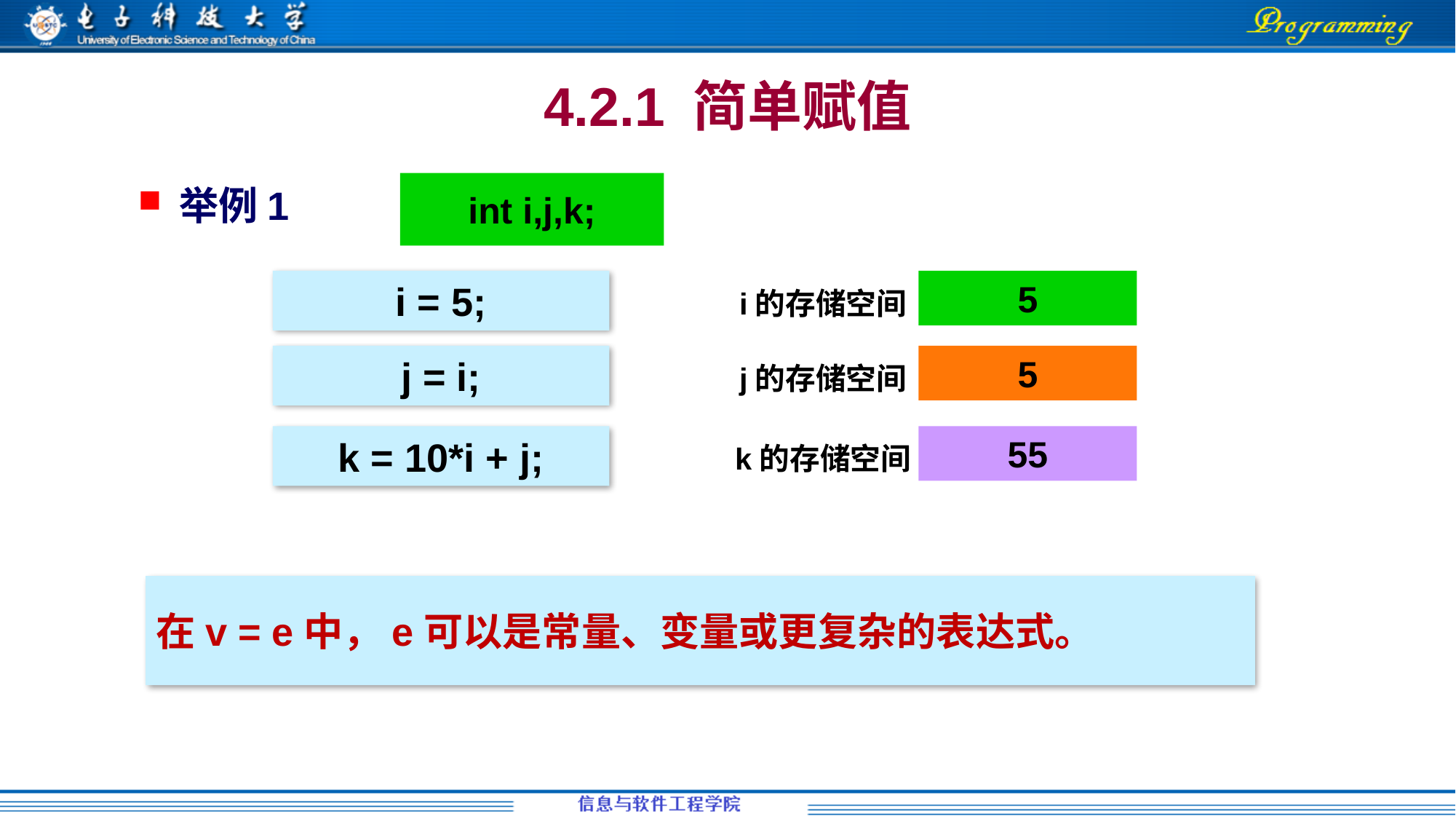

4.2.1 简单赋值
举例1

int i,j,k;
i的存储空间
5
i = 5;
j的存储空间
5
j = i;
k的存储空间
55
k = 10*i + j;
在v = e中，e可以是常量、变量或更复杂的表达式。